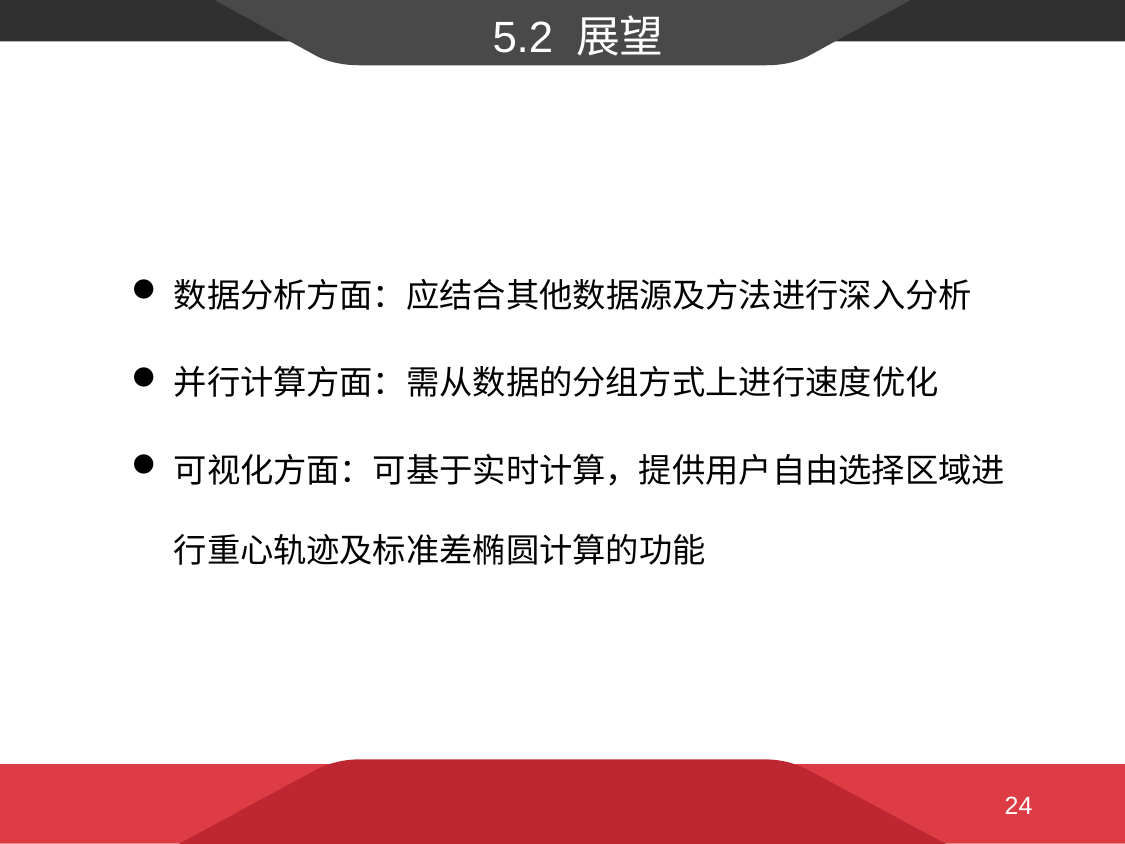

5.2 展望
数据分析方面：应结合其他数据源及方法进行深入分析
并行计算方面：需从数据的分组方式上进行速度优化
可视化方面：可基于实时计算，提供用户自由选择区域进行重心轨迹及标准差椭圆计算的功能

24